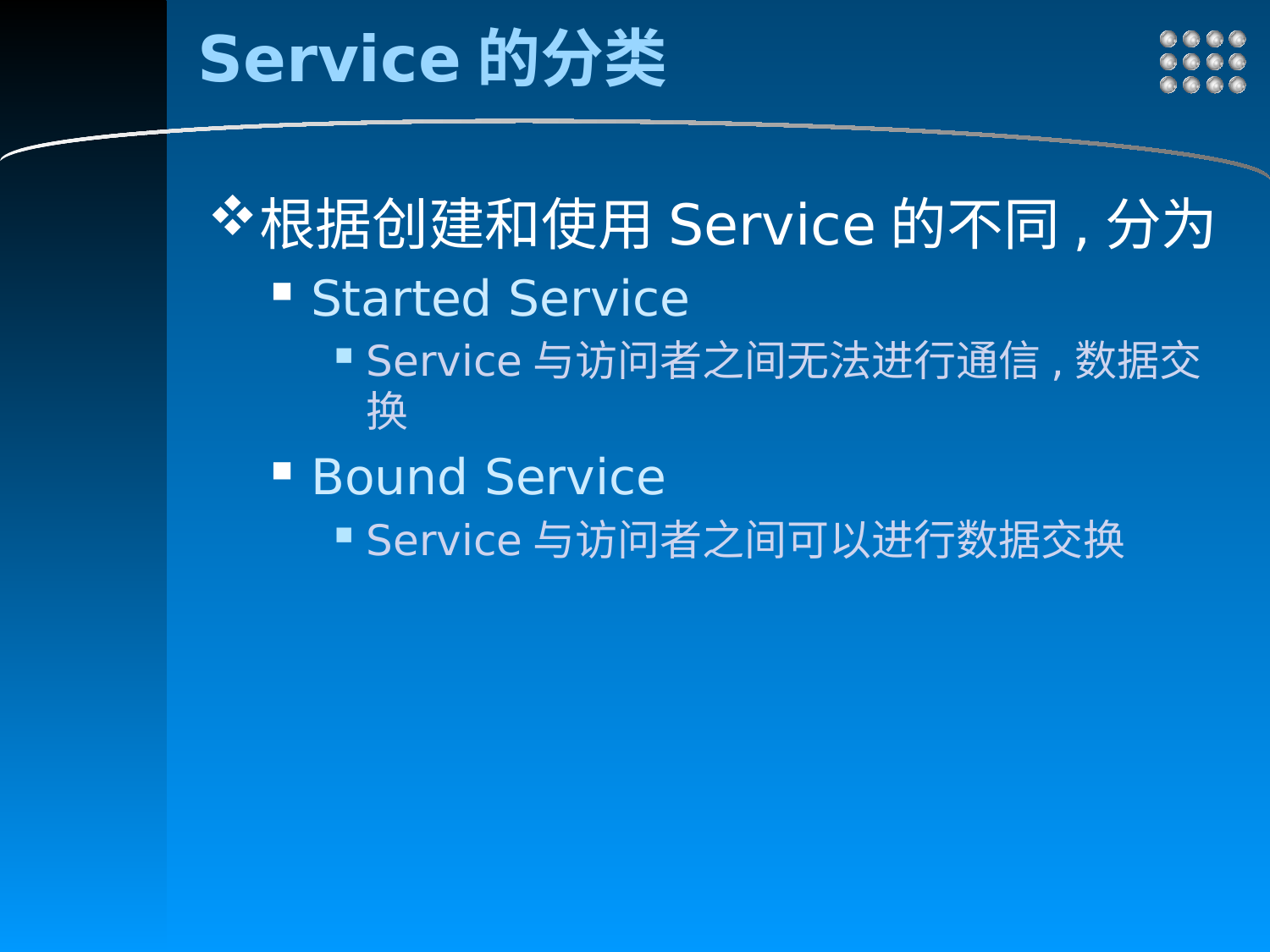

# Service的分类
根据创建和使用Service的不同,分为
Started Service
Service与访问者之间无法进行通信,数据交换
Bound Service
Service与访问者之间可以进行数据交换